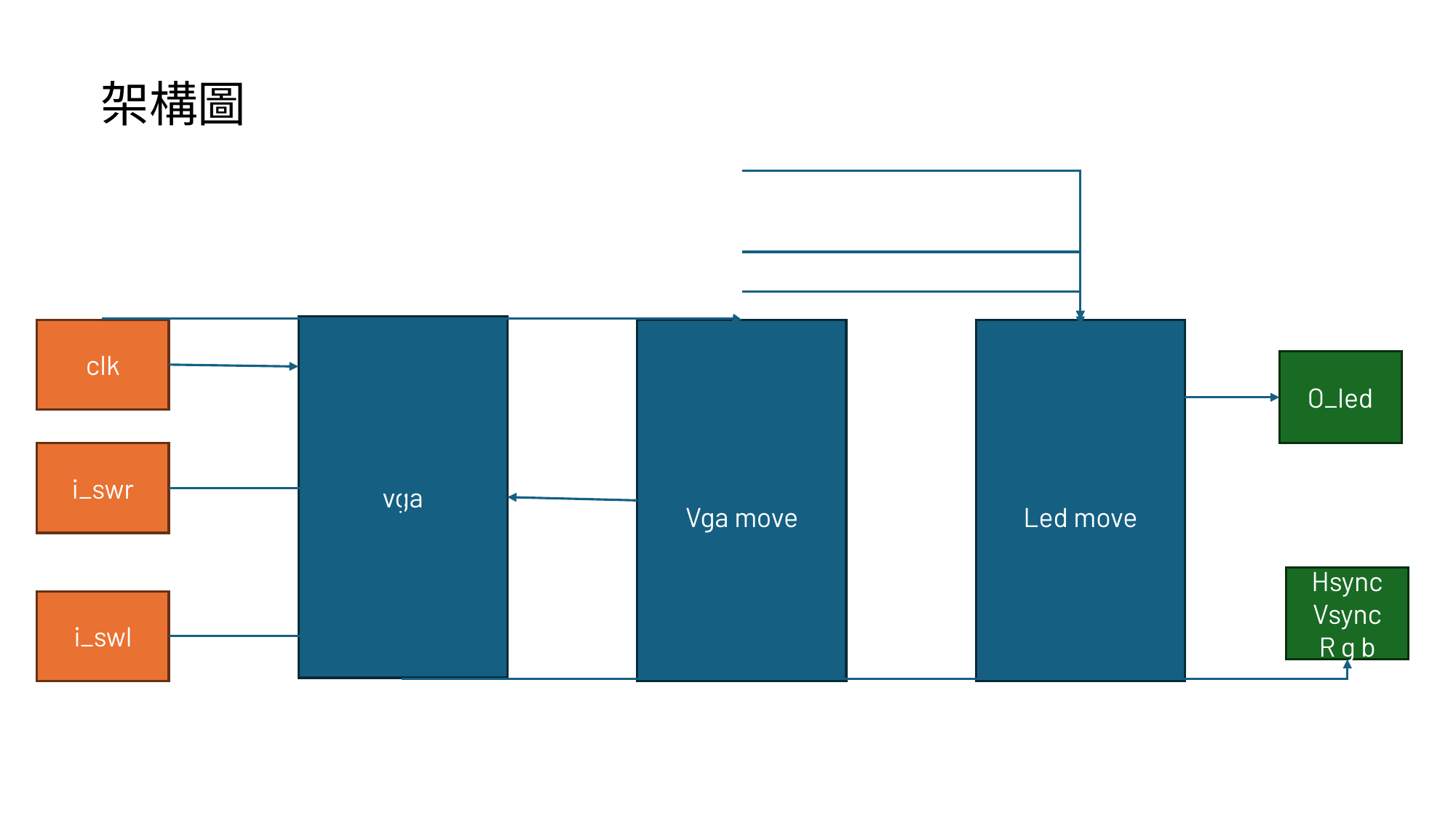

架構圖
vga

Vga move

Led move
clk
O_led
i_swr
Hsync
Vsync
R g b
i_swl